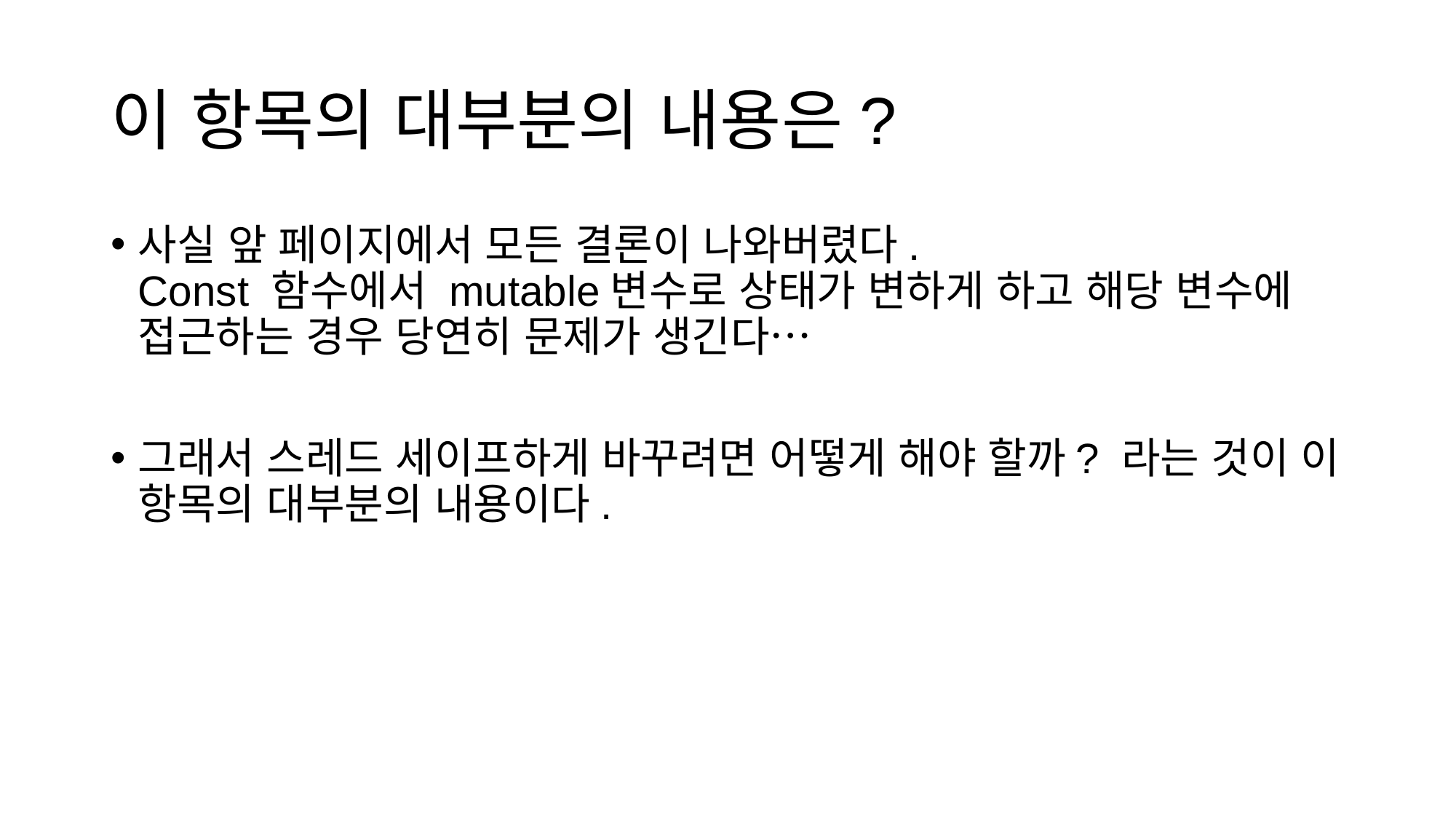

# 이 항목의 대부분의 내용은?
사실 앞 페이지에서 모든 결론이 나와버렸다.
Const 함수에서 mutable변수로 상태가 변하게 하고 해당 변수에 접근하는 경우 당연히 문제가 생긴다…

그래서 스레드 세이프하게 바꾸려면 어떻게 해야 할까? 라는 것이 이 항목의 대부분의 내용이다.